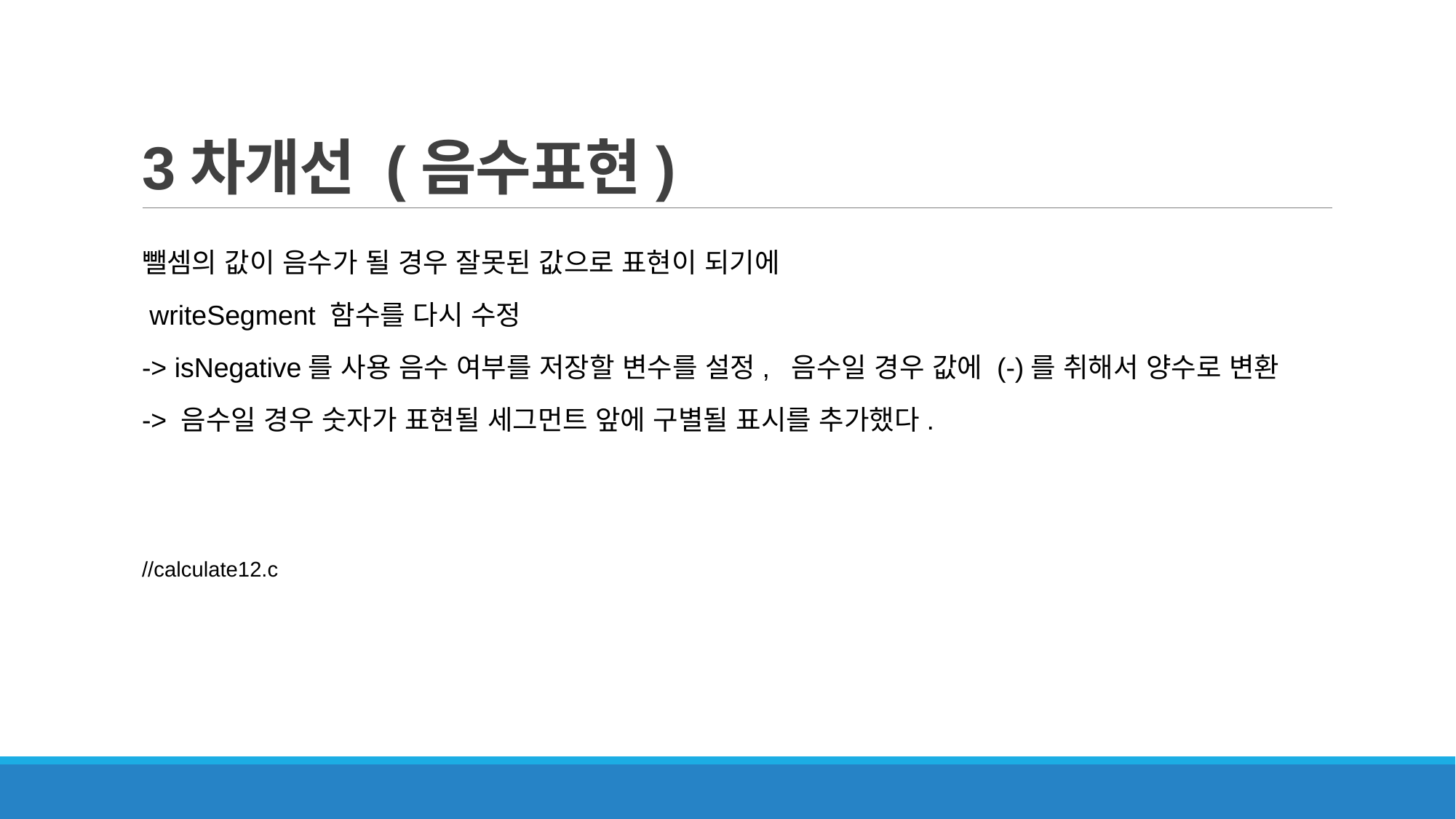

# 3차개선 (음수표현)
뺄셈의 값이 음수가 될 경우 잘못된 값으로 표현이 되기에
 writeSegment 함수를 다시 수정
-> isNegative를 사용 음수 여부를 저장할 변수를 설정,  음수일 경우 값에 (-)를 취해서 양수로 변환
-> 음수일 경우 숫자가 표현될 세그먼트 앞에 구별될 표시를 추가했다.

//calculate12.c